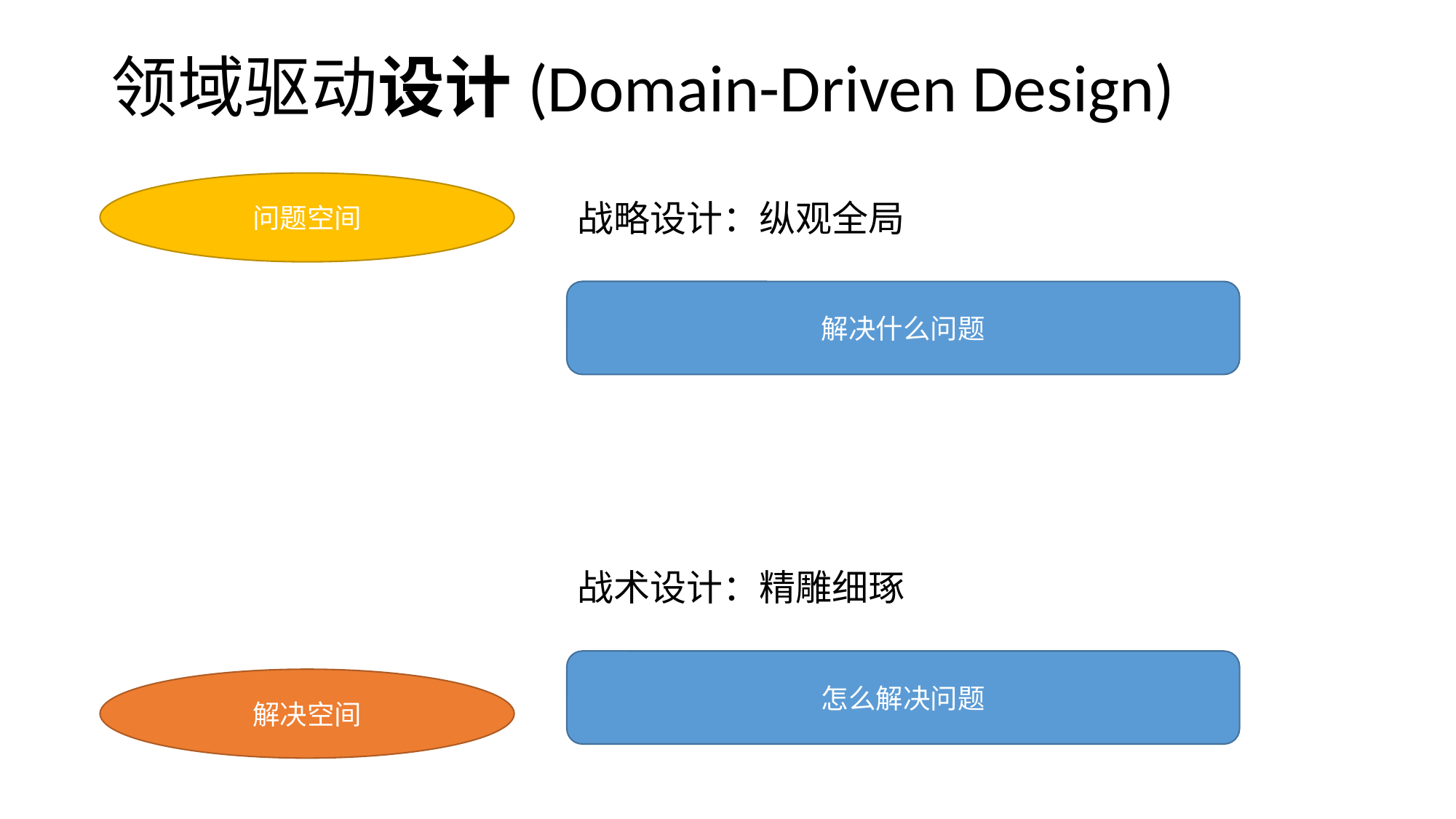

# 领域驱动设计(Domain-Driven Design)
问题空间
战略设计：纵观全局
解决什么问题
战术设计：精雕细琢
怎么解决问题
解决空间